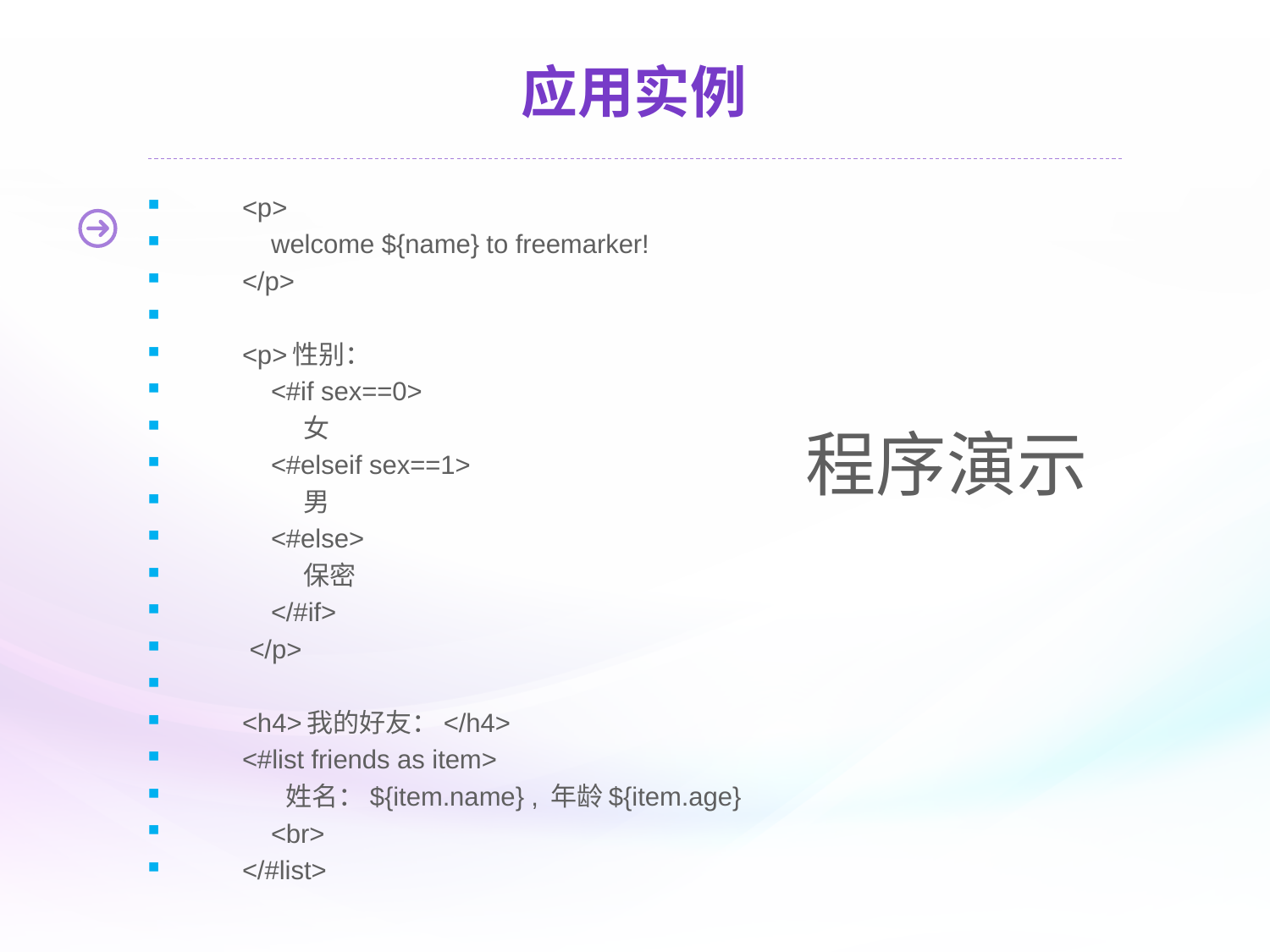

# 应用实例
       <p>
           welcome ${name} to freemarker!
       </p>

       <p>性别：
           <#if sex==0>
                  女
           <#elseif sex==1>
                  男
           <#else>
                  保密
           </#if>
        </p>

       <h4>我的好友：</h4>
       <#list friends as item>
               姓名：${item.name} , 年龄${item.age}
           <br>
       </#list>

程序演示